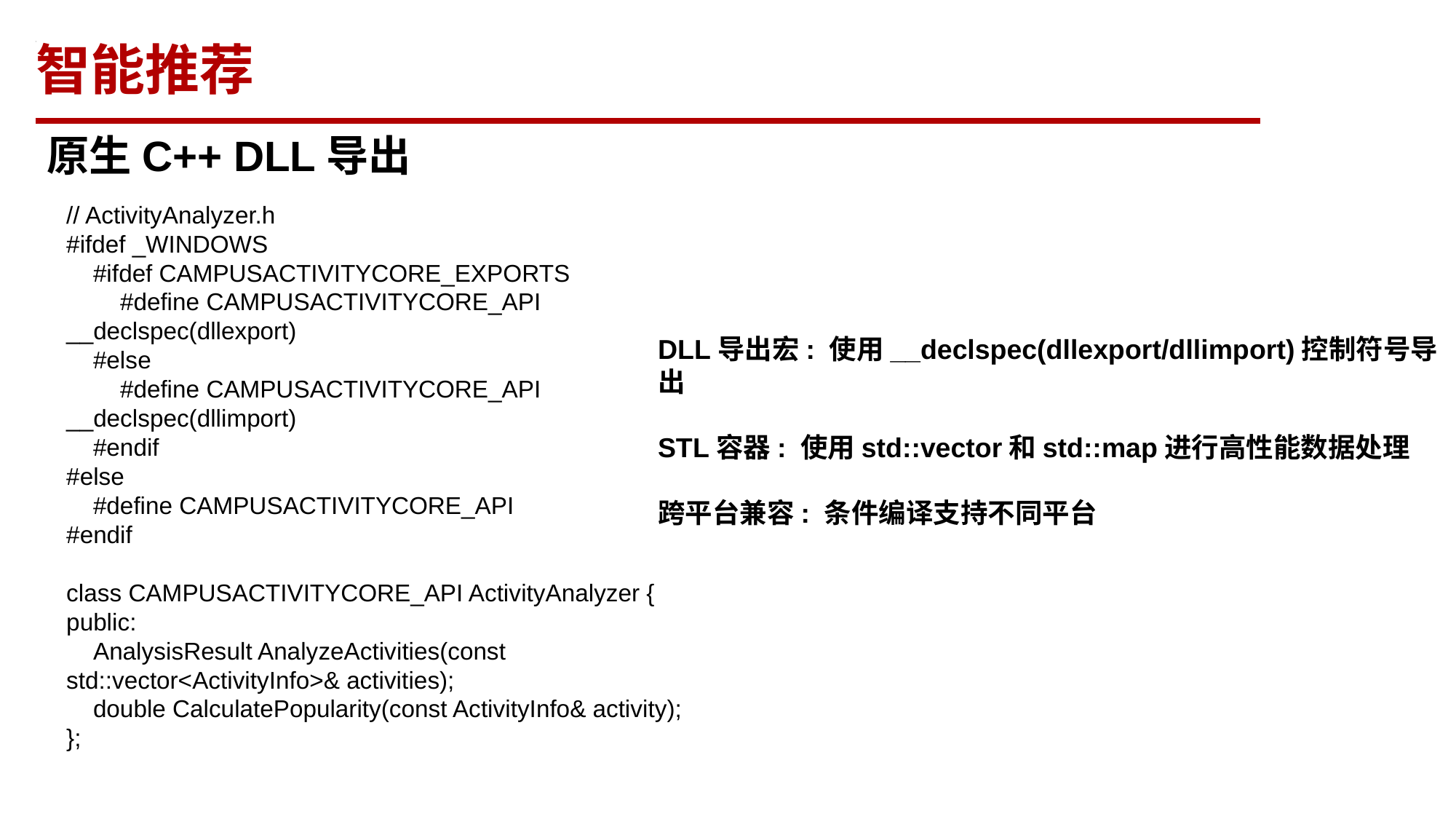

智能推荐
T

原生C++ DLL导出
// ActivityAnalyzer.h
#ifdef _WINDOWS
    #ifdef CAMPUSACTIVITYCORE_EXPORTS
        #define CAMPUSACTIVITYCORE_API __declspec(dllexport)
    #else
        #define CAMPUSACTIVITYCORE_API __declspec(dllimport)
    #endif
#else
    #define CAMPUSACTIVITYCORE_API
#endif

class CAMPUSACTIVITYCORE_API ActivityAnalyzer {
public:
    AnalysisResult AnalyzeActivities(const std::vector<ActivityInfo>& activities);
    double CalculatePopularity(const ActivityInfo& activity);
};
DLL导出宏: 使用__declspec(dllexport/dllimport)控制符号导出

STL容器: 使用std::vector和std::map进行高性能数据处理

跨平台兼容: 条件编译支持不同平台